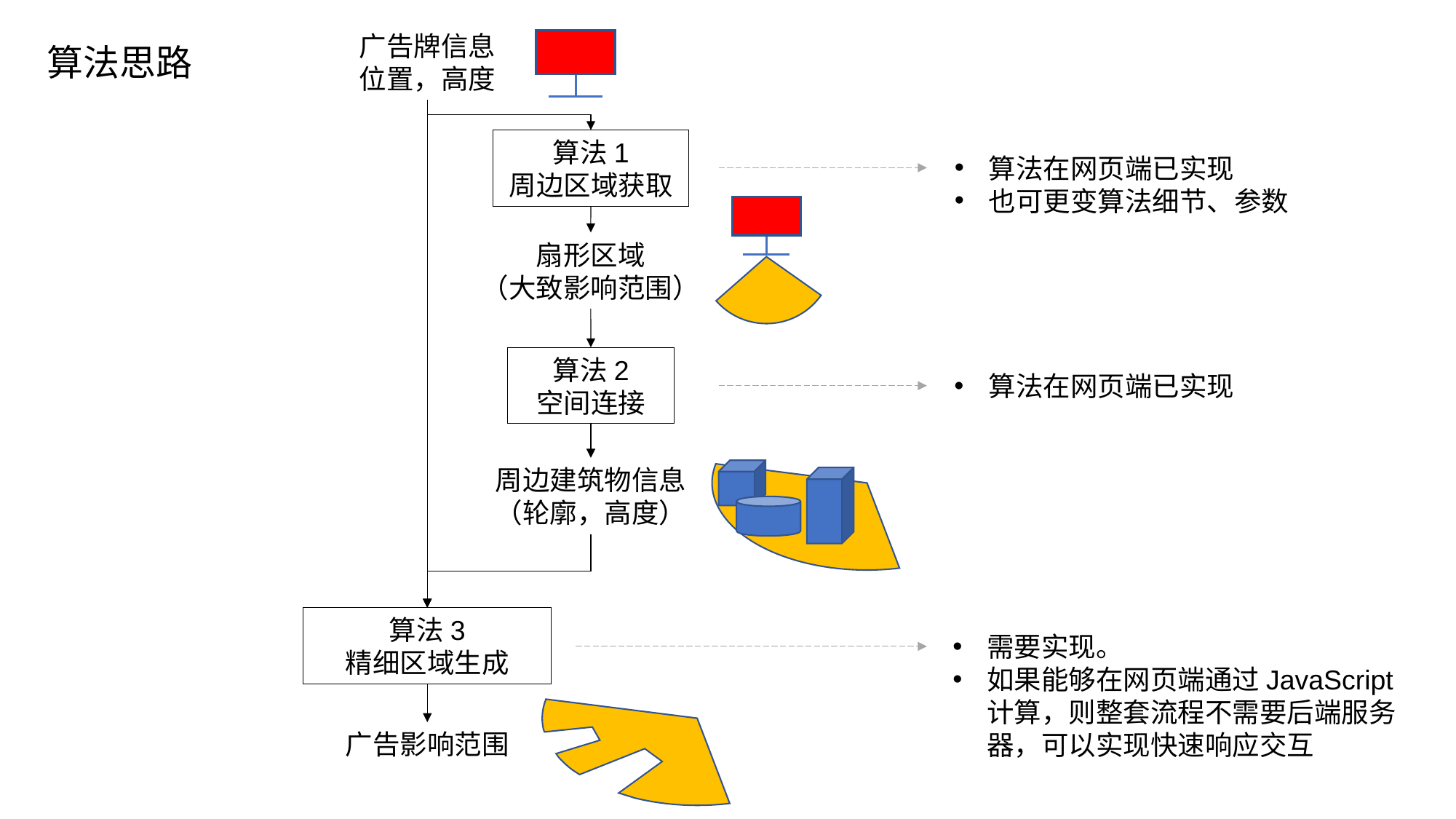

广告牌信息
位置，高度

算法思路
算法1
周边区域获取
算法在网页端已实现
也可更变算法细节、参数

扇形区域
（大致影响范围）
算法2
空间连接
算法在网页端已实现

周边建筑物信息
（轮廓，高度）

算法3
精细区域生成
需要实现。
如果能够在网页端通过JavaScript计算，则整套流程不需要后端服务器，可以实现快速响应交互

广告影响范围